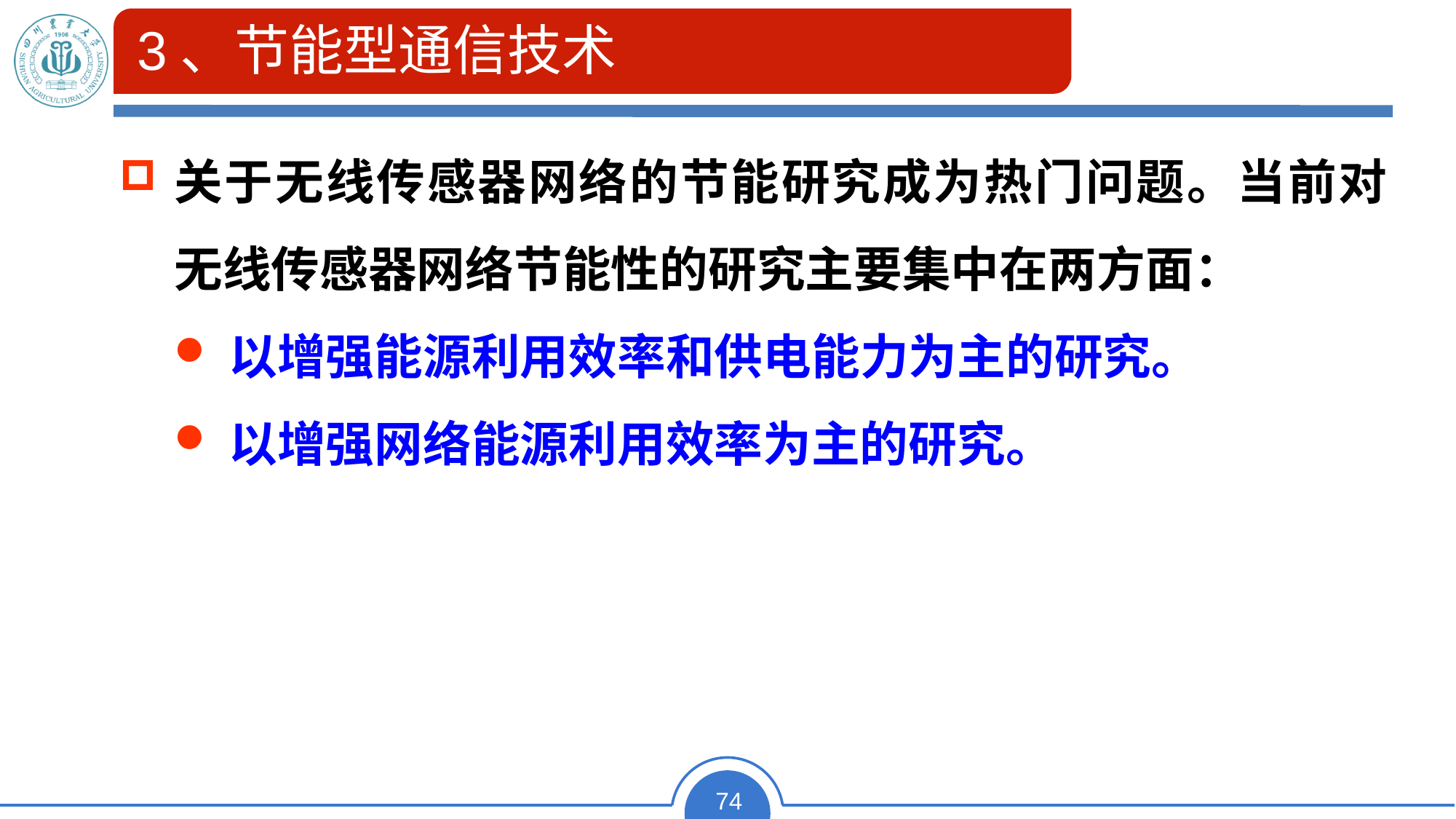

# 3、节能型通信技术
关于无线传感器网络的节能研究成为热门问题。当前对无线传感器网络节能性的研究主要集中在两方面：
以增强能源利用效率和供电能力为主的研究。
以增强网络能源利用效率为主的研究。